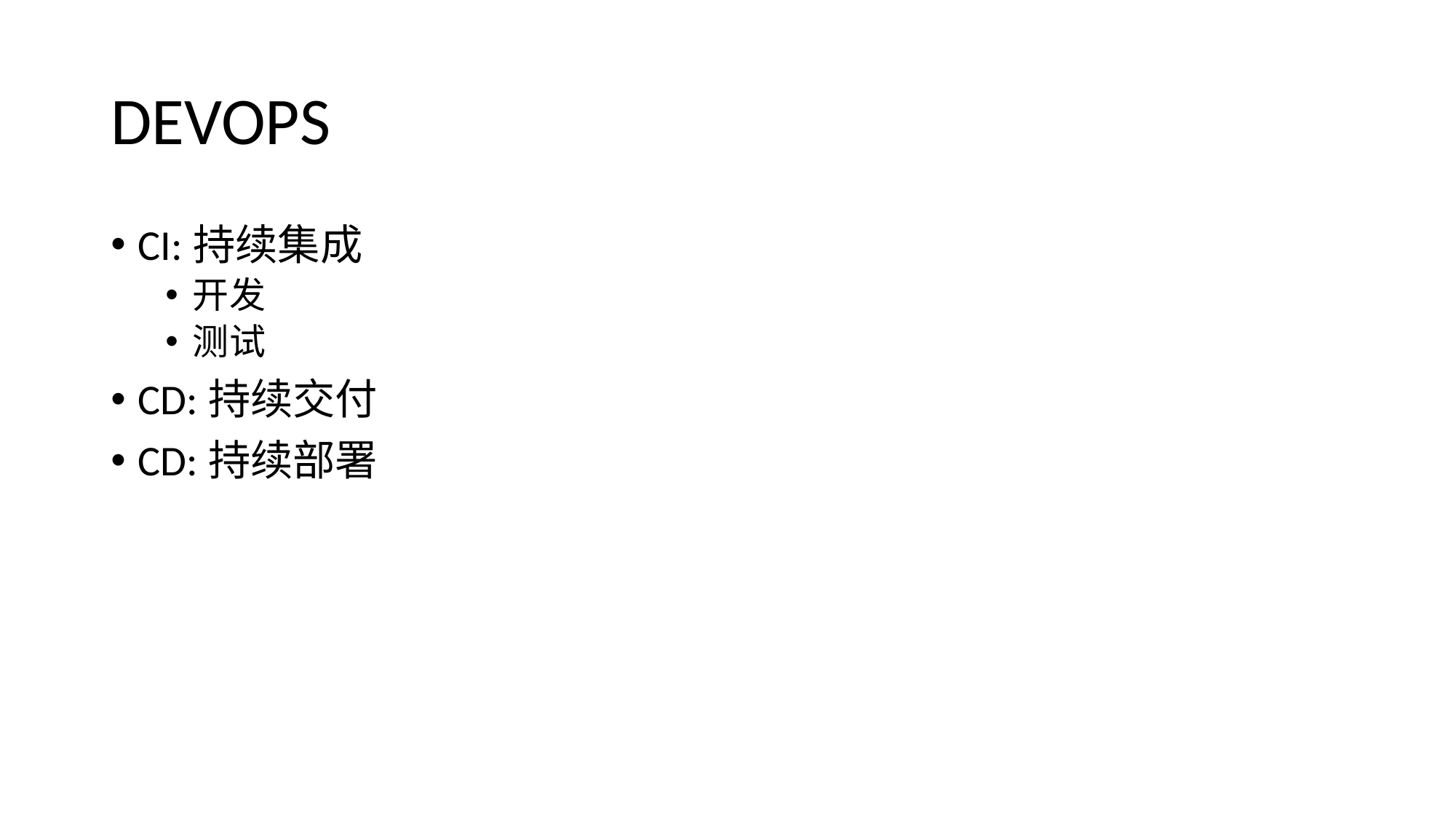

# DEVOPS
CI:持续集成
开发
测试
CD:持续交付
CD:持续部署